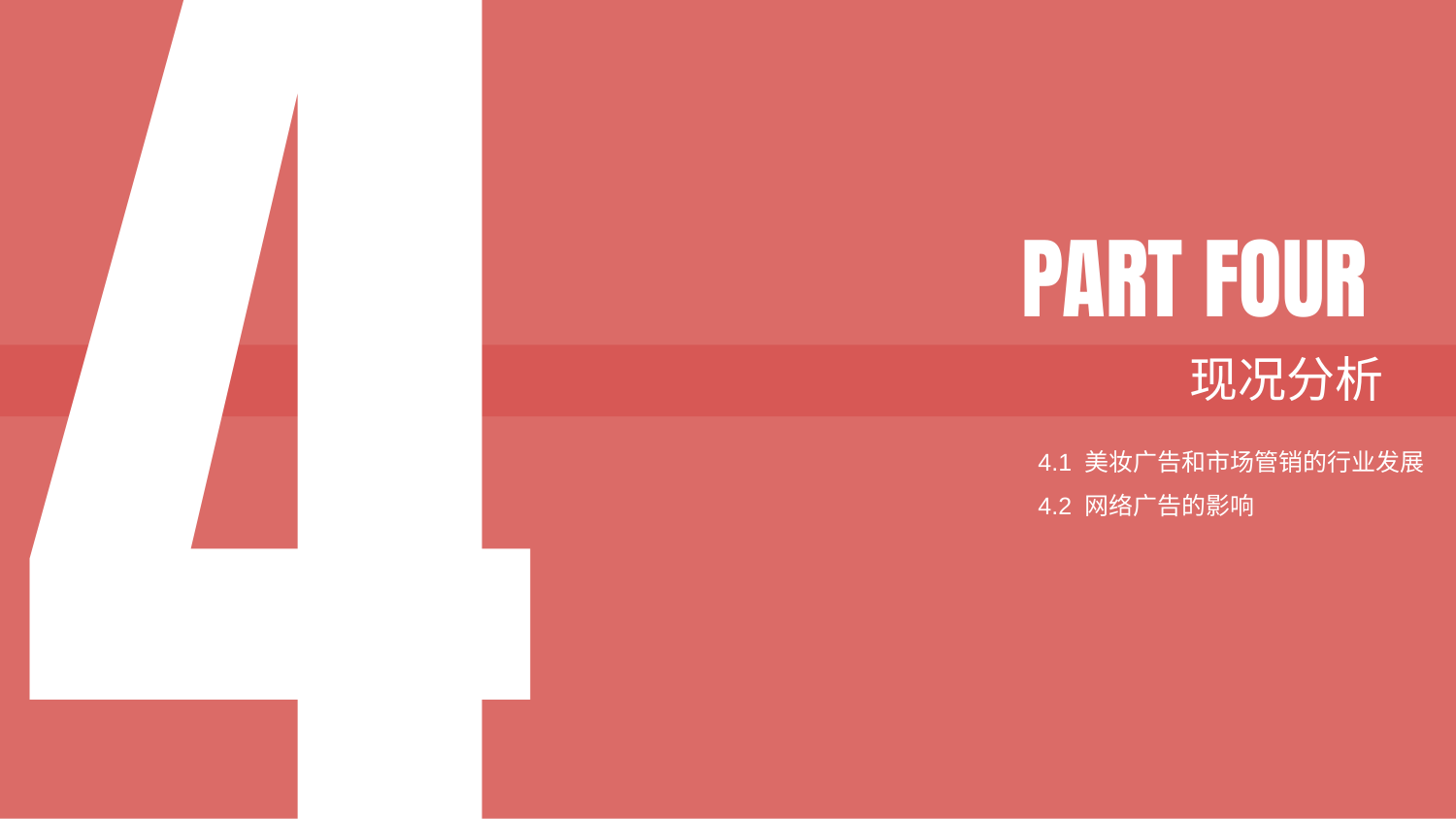

4
PART FOUR
现况分析

4.1 美妆广告和市场管销的行业发展
4.2 网络广告的影响